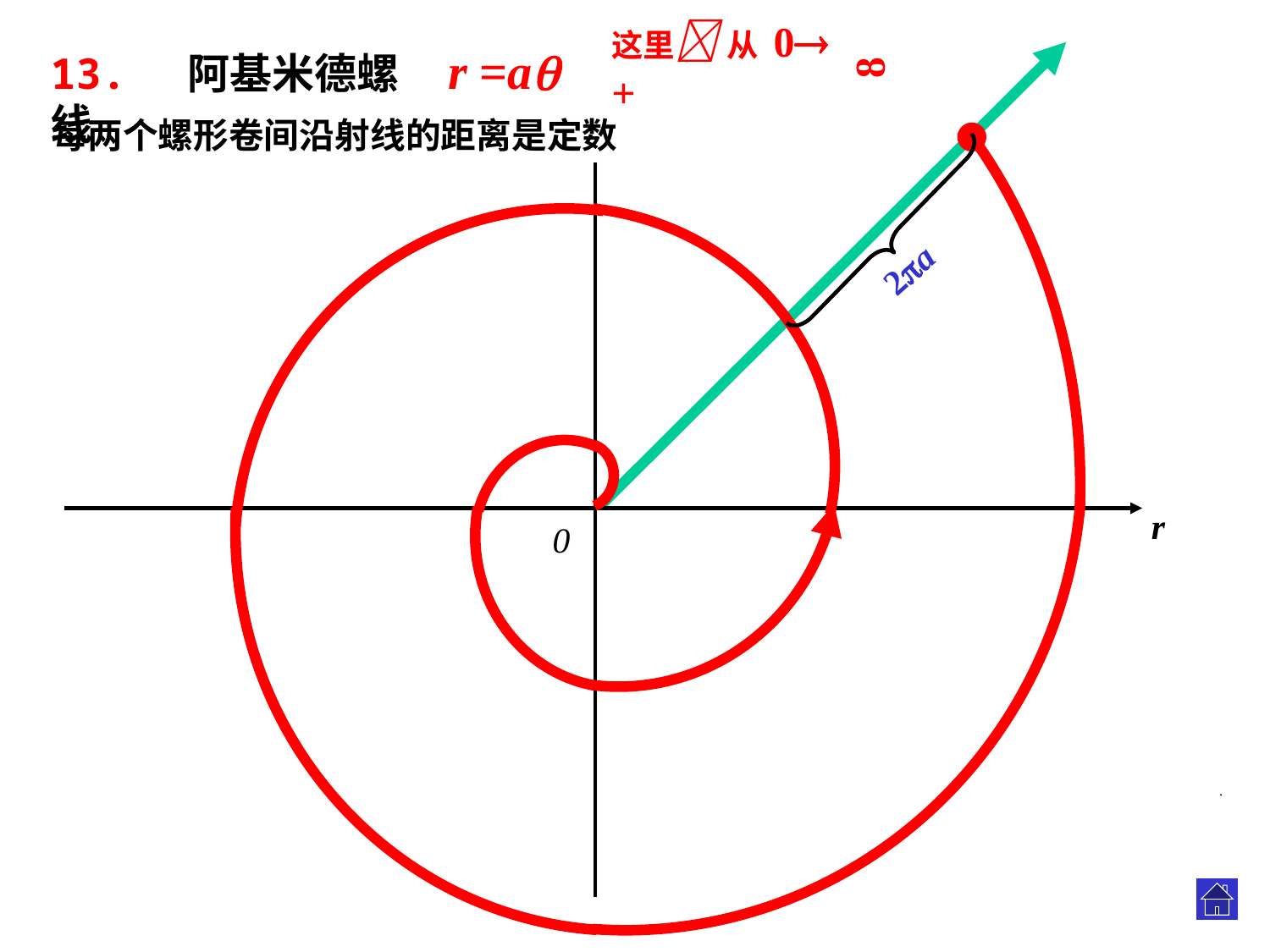

r =aθ
这里θ 从 0→ +
8
13.  阿基米德螺线

每两个螺形卷间沿射线的距离是定数

2πa

r

0

.